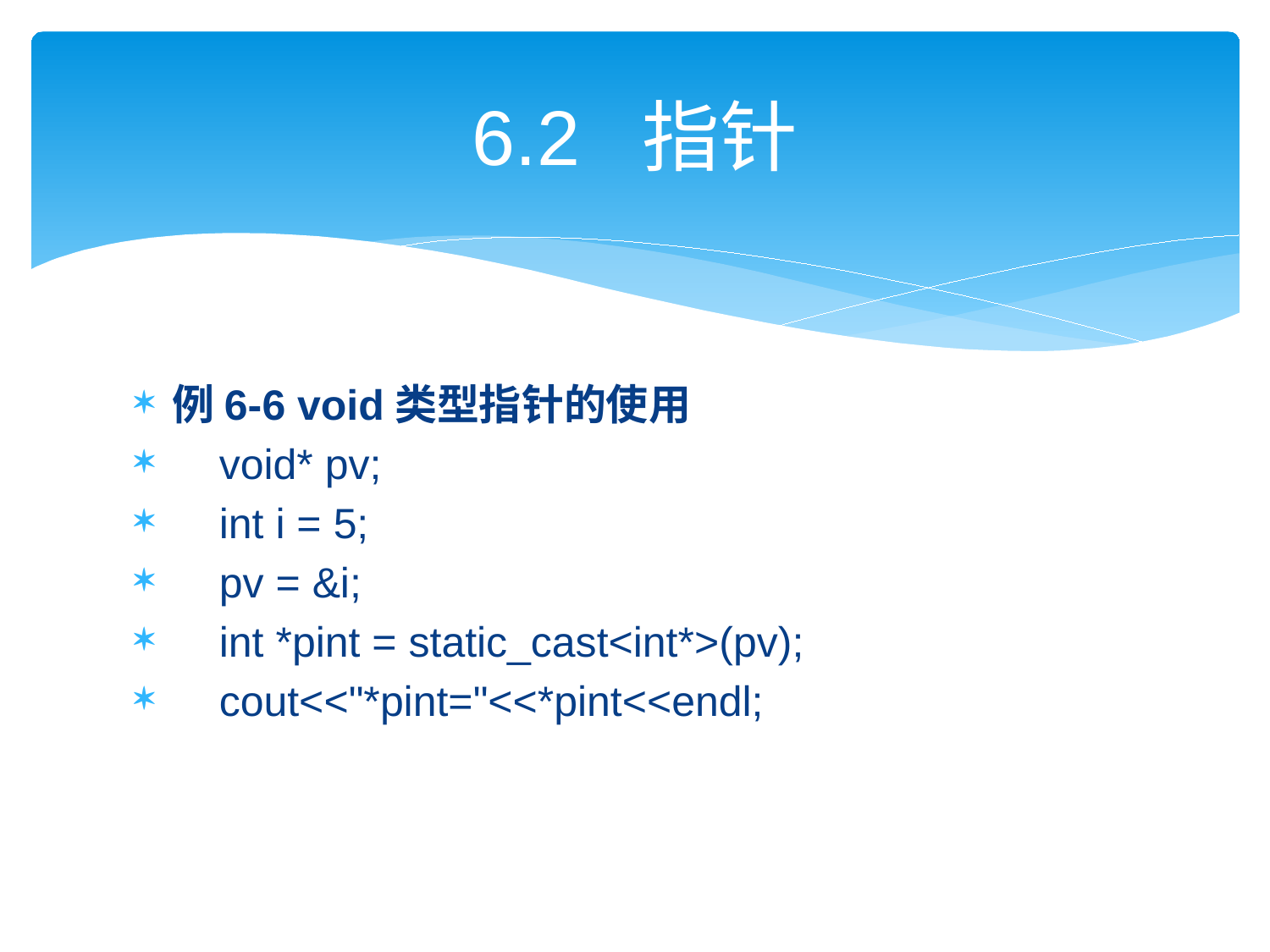

# 6.2  指针
例6-6 void类型指针的使用
    void* pv;
    int i = 5;
    pv = &i;
    int *pint = static_cast<int*>(pv);
    cout<<"*pint="<<*pint<<endl;